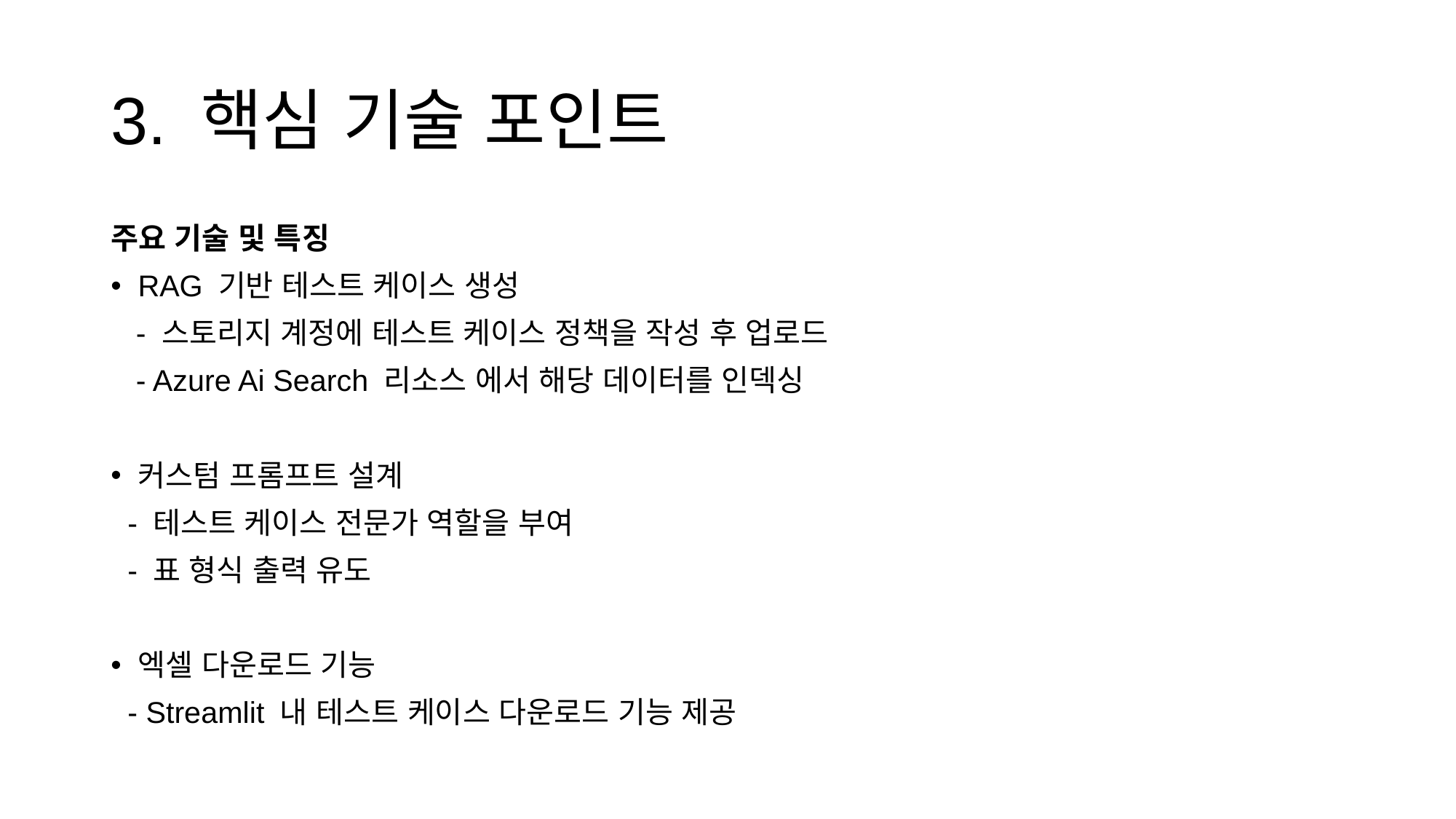

# 3. 핵심 기술 포인트
주요 기술 및 특징
RAG 기반 테스트 케이스 생성
   - 스토리지 계정에 테스트 케이스 정책을 작성 후 업로드
   - Azure Ai Search 리소스 에서 해당 데이터를 인덱싱

커스텀 프롬프트 설계
  - 테스트 케이스 전문가 역할을 부여
  - 표 형식 출력 유도

엑셀 다운로드 기능
  - Streamlit 내 테스트 케이스 다운로드 기능 제공